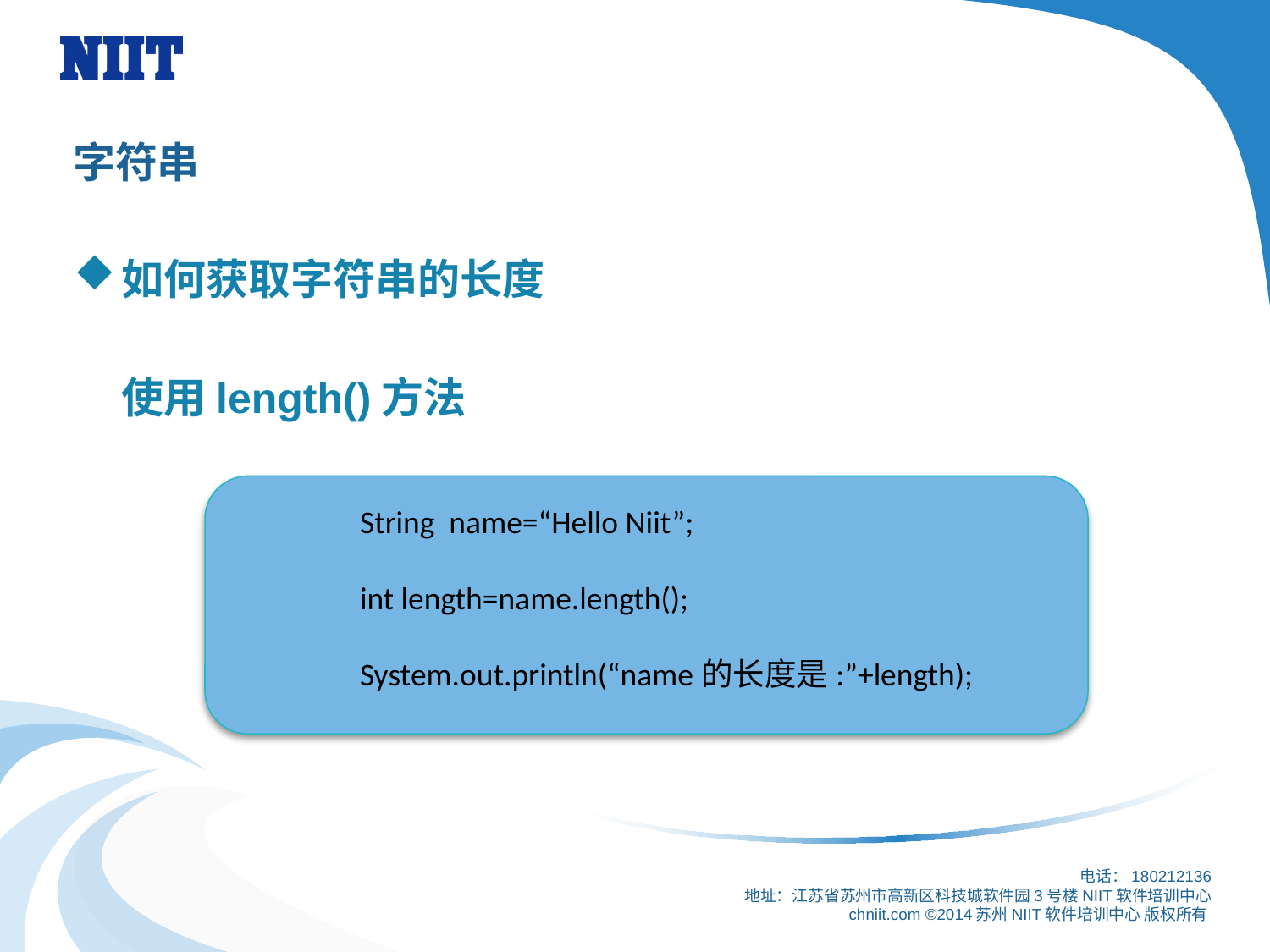

# 字符串
如何获取字符串的长度

	使用length()方法

String  name=“Hello Niit”;

int length=name.length();

System.out.println(“name的长度是:”+length);